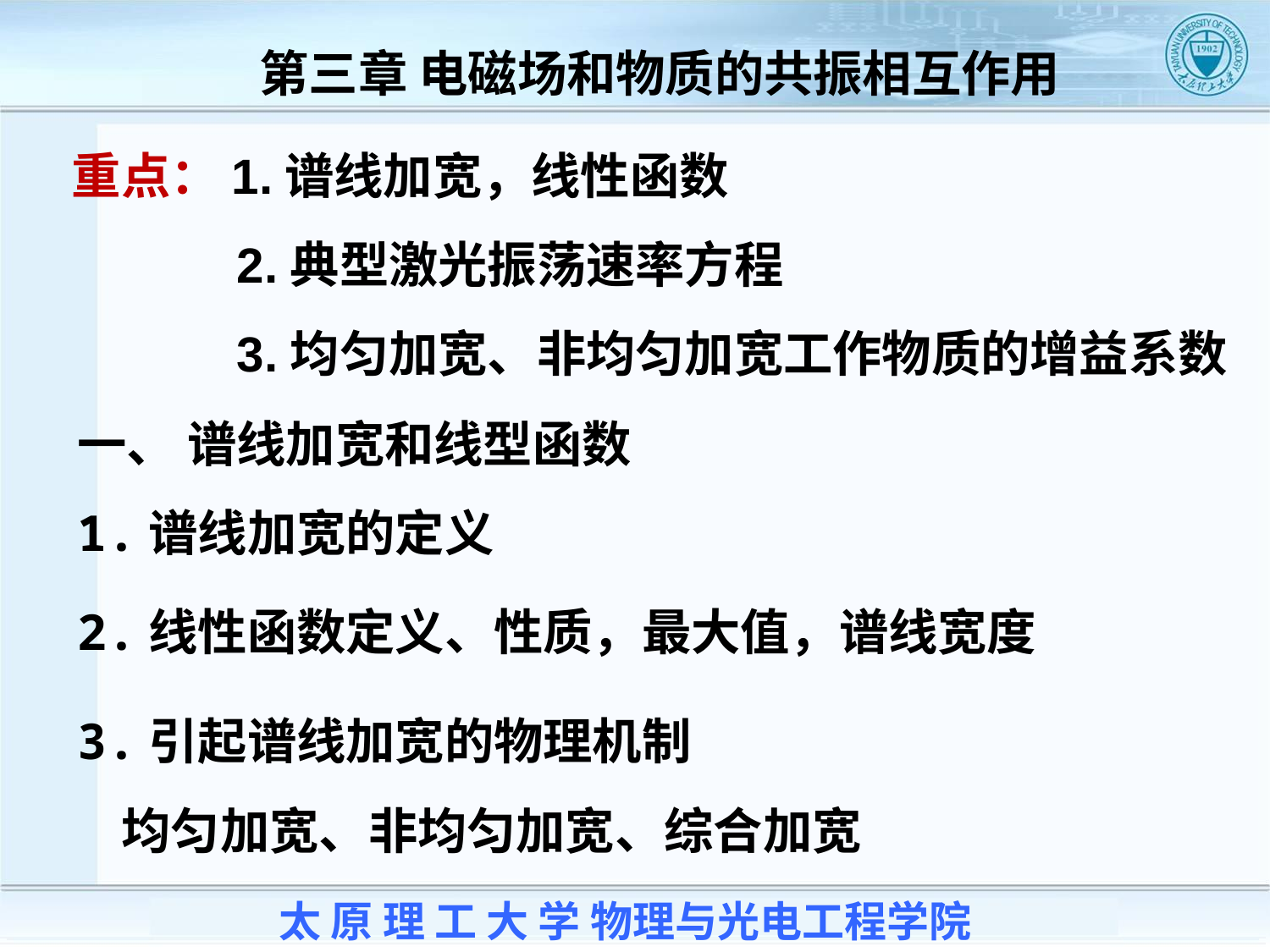

第三章 电磁场和物质的共振相互作用
重点：1.谱线加宽，线性函数
            2.典型激光振荡速率方程
            3.均匀加宽、非均匀加宽工作物质的增益系数
一、 谱线加宽和线型函数
1.谱线加宽的定义
2.线性函数定义、性质，最大值，谱线宽度
3.引起谱线加宽的物理机制
均匀加宽、非均匀加宽、综合加宽